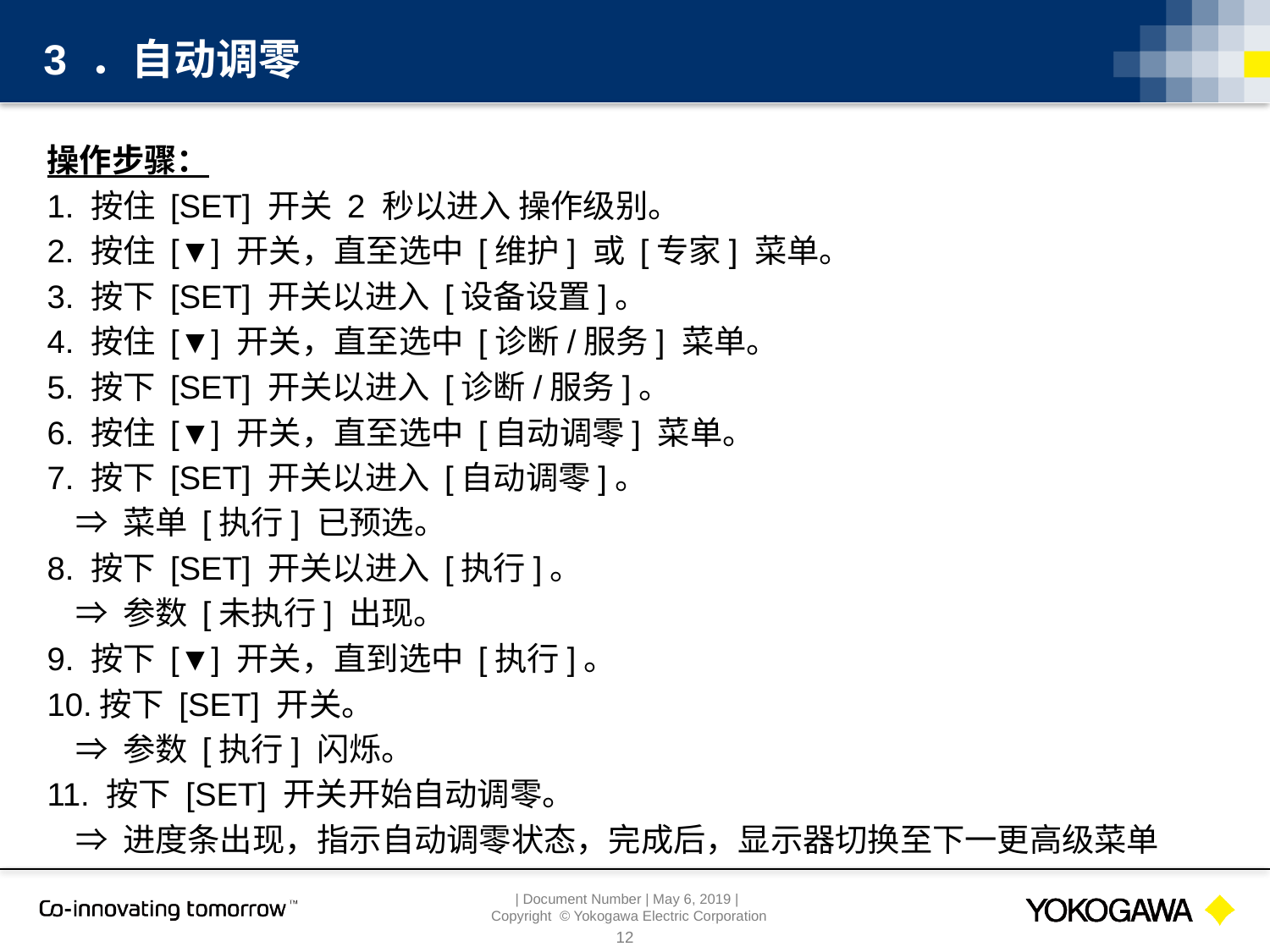

3 ．自动调零
操作步骤：
1. 按住 [SET] 开关 2 秒以进入 操作级别。
2. 按住 [▼] 开关，直至选中 [维护] 或 [专家] 菜单。
3. 按下 [SET] 开关以进入 [设备设置]。
4. 按住 [▼] 开关，直至选中 [诊断/服务] 菜单。
5. 按下 [SET] 开关以进入 [诊断/服务]。
6. 按住 [▼] 开关，直至选中 [自动调零] 菜单。
7. 按下 [SET] 开关以进入 [自动调零]。
    ⇒ 菜单 [执行] 已预选。
8. 按下 [SET] 开关以进入 [执行]。
    ⇒ 参数 [未执行] 出现。
9. 按下 [▼] 开关，直到选中 [执行]。
10.按下 [SET] 开关。
    ⇒ 参数 [执行] 闪烁。
11. 按下 [SET] 开关开始自动调零。
    ⇒ 进度条出现，指示自动调零状态，完成后，显示器切换至下一更高级菜单